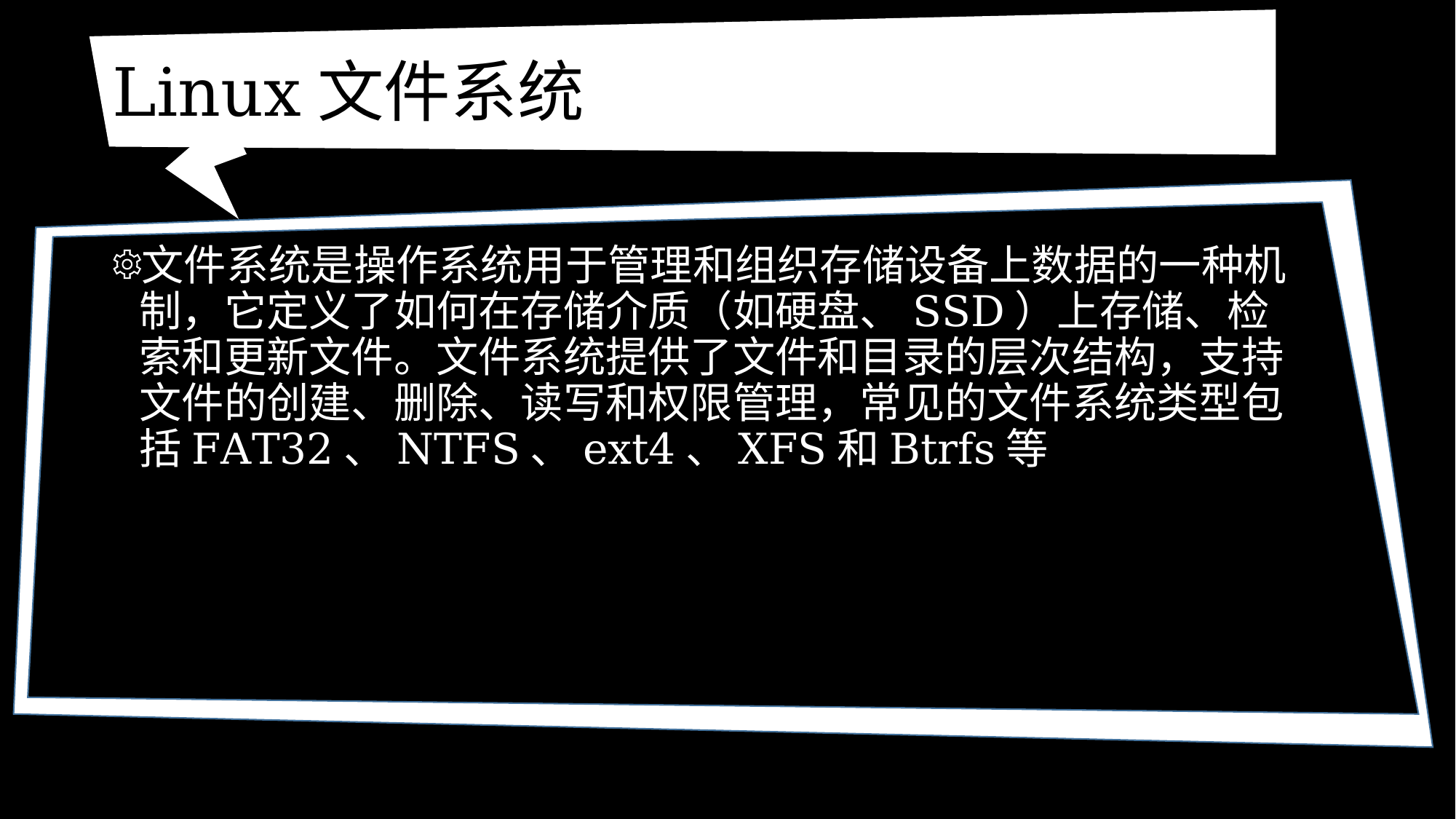

# Linux文件系统
文件系统是操作系统用于管理和组织存储设备上数据的一种机制，它定义了如何在存储介质（如硬盘、SSD）上存储、检索和更新文件。文件系统提供了文件和目录的层次结构，支持文件的创建、删除、读写和权限管理，常见的文件系统类型包括FAT32、NTFS、ext4、XFS和Btrfs等